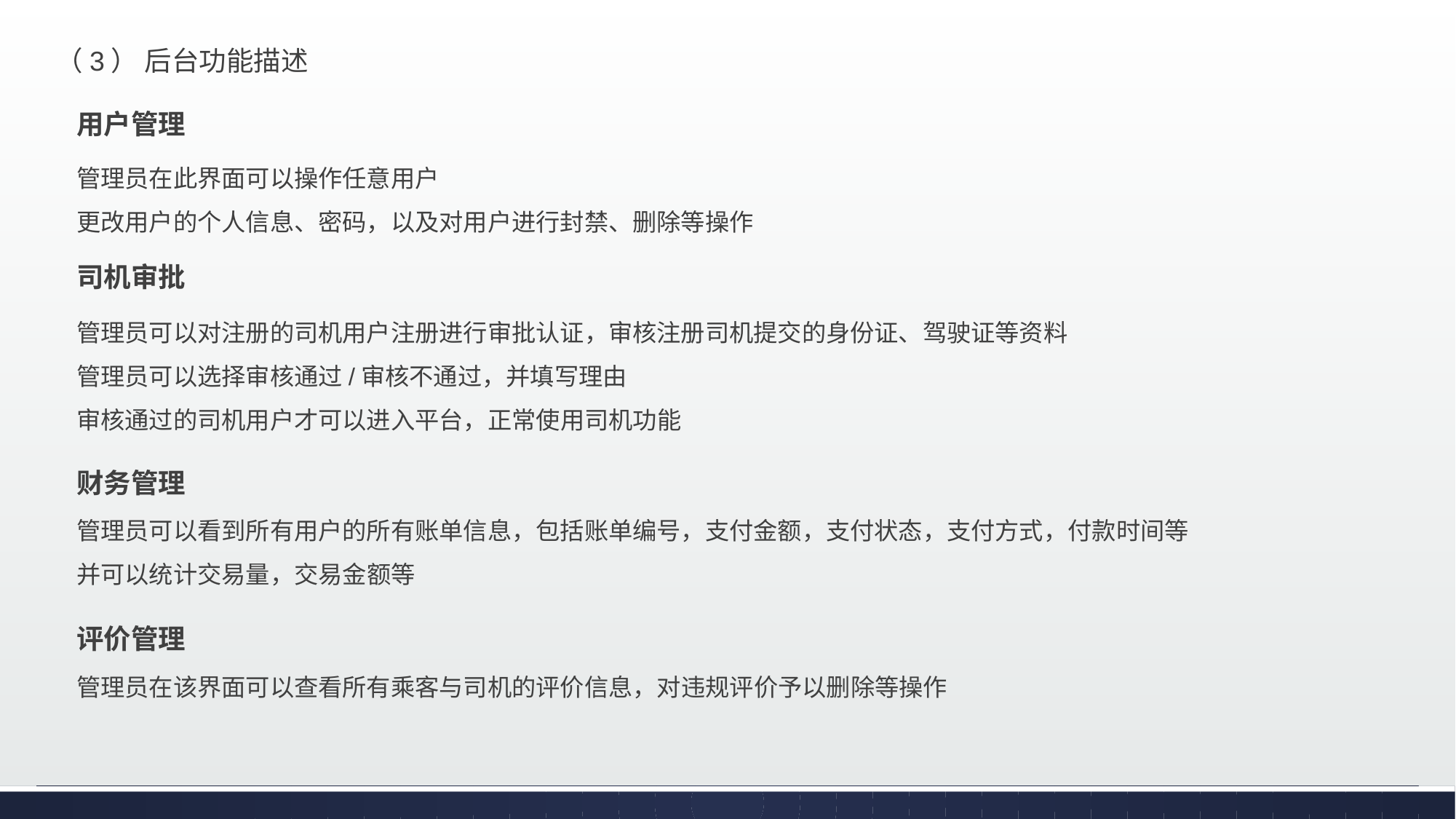

（3） 后台功能描述
用户管理
管理员在此界面可以操作任意用户
更改用户的个人信息、密码，以及对用户进行封禁、删除等操作
司机审批
管理员可以对注册的司机用户注册进行审批认证，审核注册司机提交的身份证、驾驶证等资料
管理员可以选择审核通过/审核不通过，并填写理由
审核通过的司机用户才可以进入平台，正常使用司机功能
财务管理
管理员可以看到所有用户的所有账单信息，包括账单编号，支付金额，支付状态，支付方式，付款时间等
并可以统计交易量，交易金额等
评价管理
管理员在该界面可以查看所有乘客与司机的评价信息，对违规评价予以删除等操作